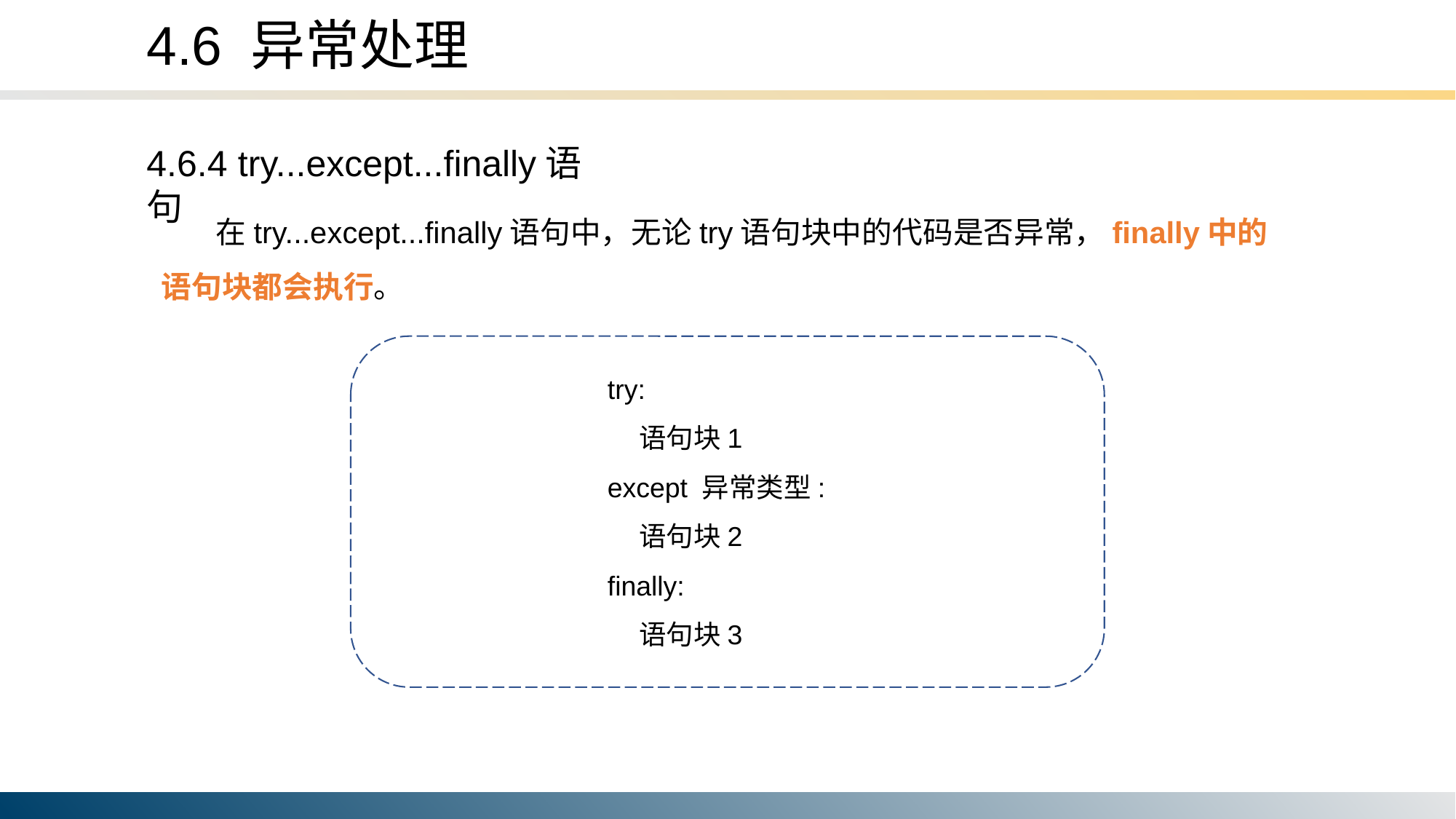

4.6 异常处理
4.6.4 try...except...finally语句
在try...except...finally语句中，无论try语句块中的代码是否异常，finally中的语句块都会执行。

try:
    语句块1
except 异常类型:
    语句块2
finally:
    语句块3